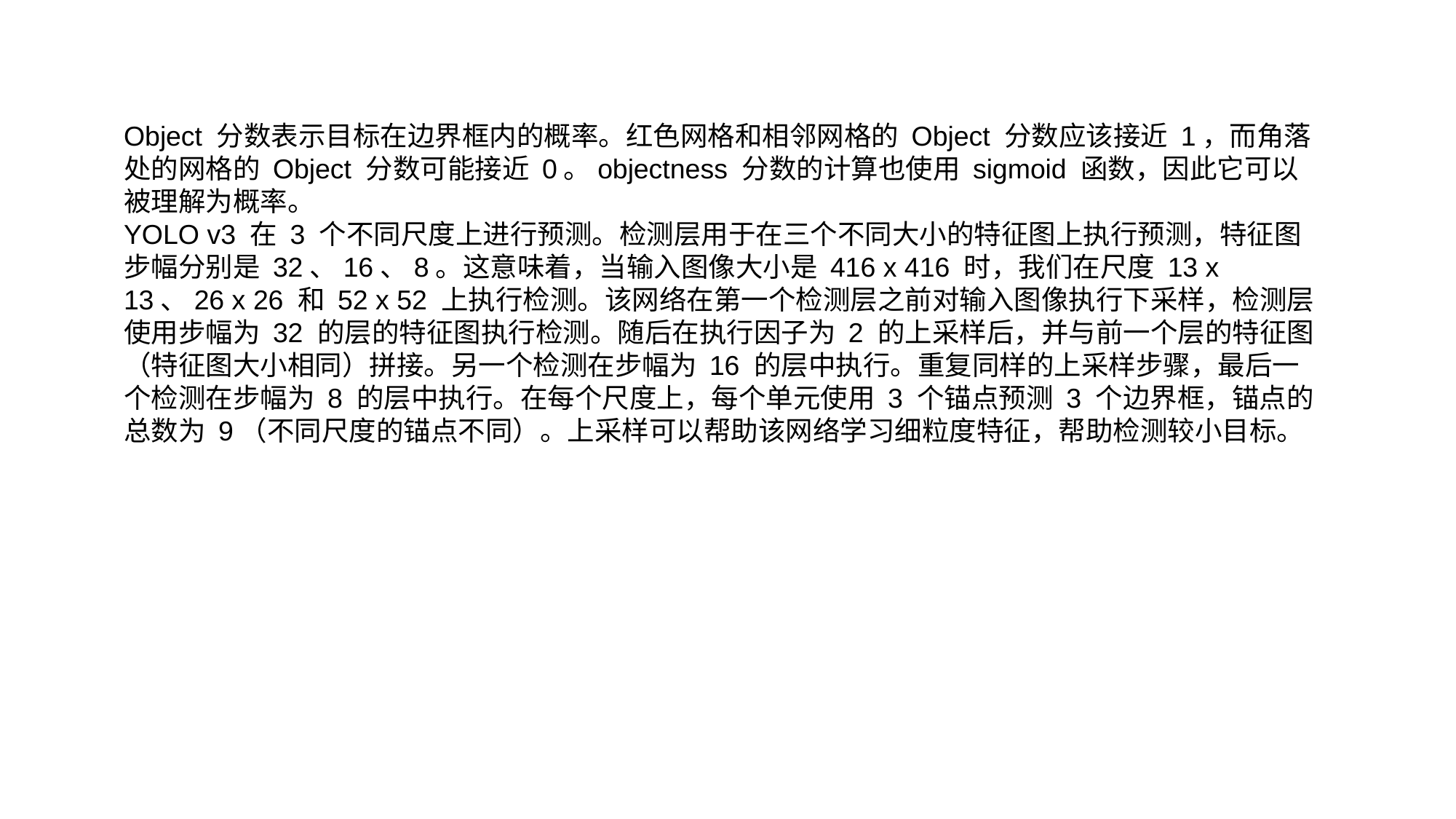

Object 分数表示目标在边界框内的概率。红色网格和相邻网格的 Object 分数应该接近 1，而角落处的网格的 Object 分数可能接近 0。objectness 分数的计算也使用 sigmoid 函数，因此它可以被理解为概率。
YOLO v3 在 3 个不同尺度上进行预测。检测层用于在三个不同大小的特征图上执行预测，特征图步幅分别是 32、16、8。这意味着，当输入图像大小是 416 x 416 时，我们在尺度 13 x 13、26 x 26 和 52 x 52 上执行检测。该网络在第一个检测层之前对输入图像执行下采样，检测层使用步幅为 32 的层的特征图执行检测。随后在执行因子为 2 的上采样后，并与前一个层的特征图（特征图大小相同）拼接。另一个检测在步幅为 16 的层中执行。重复同样的上采样步骤，最后一个检测在步幅为 8 的层中执行。在每个尺度上，每个单元使用 3 个锚点预测 3 个边界框，锚点的总数为 9（不同尺度的锚点不同）。上采样可以帮助该网络学习细粒度特征，帮助检测较小目标。